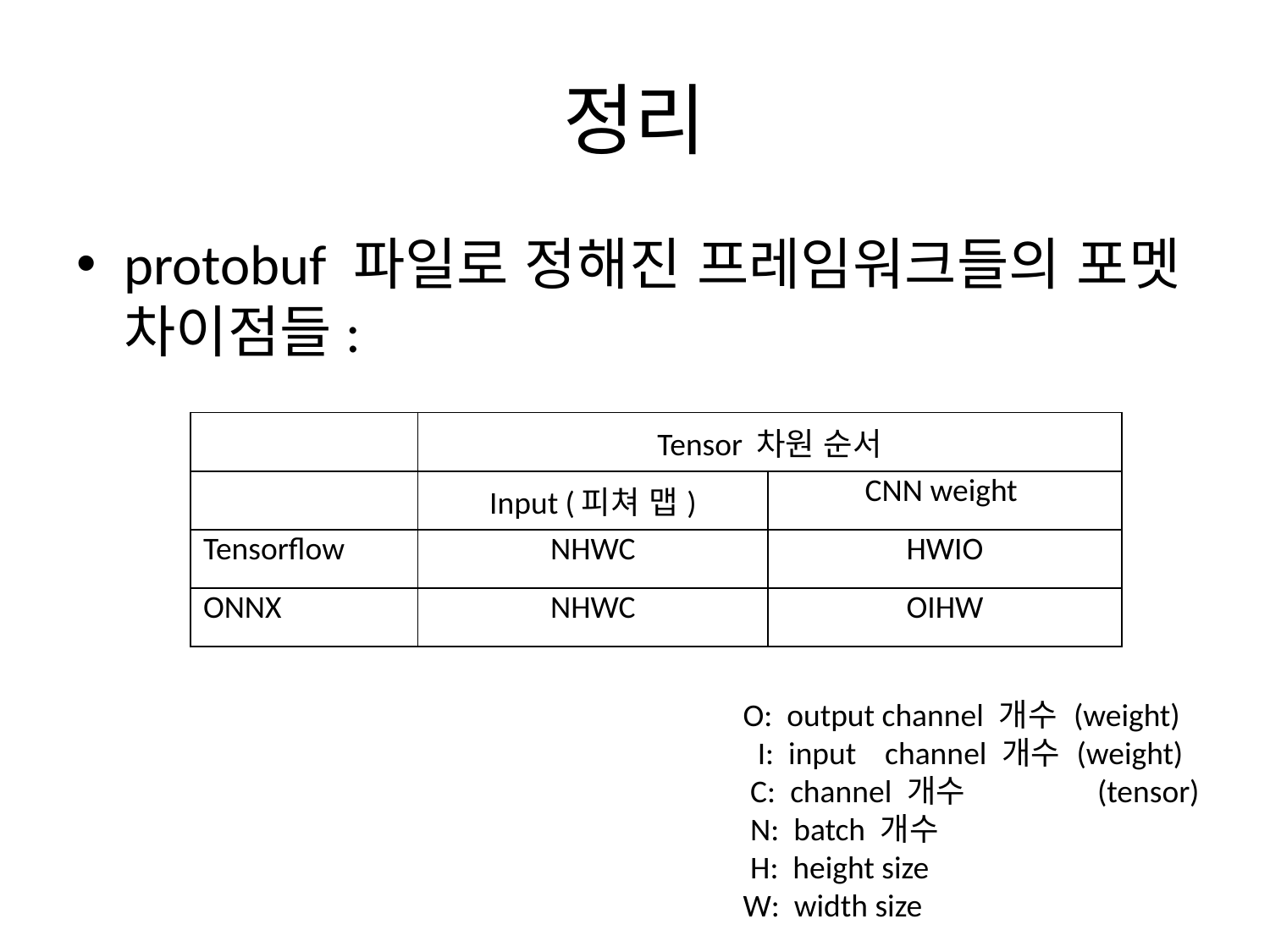

# 정리
protobuf 파일로 정해진 프레임워크들의 포멧 차이점들:
|  | Tensor 차원 순서 |  |
| --- | --- | --- |
|  | Input (피쳐 맵) | CNN weight |
| Tensorflow | NHWC | HWIO |
| ONNX | NHWC | OIHW |
O:  output channel 개수 (weight)
  I:  input    channel 개수 (weight)
 C:  channel 개수              (tensor)
 N:  batch 개수
 H:  height size
W:  width size